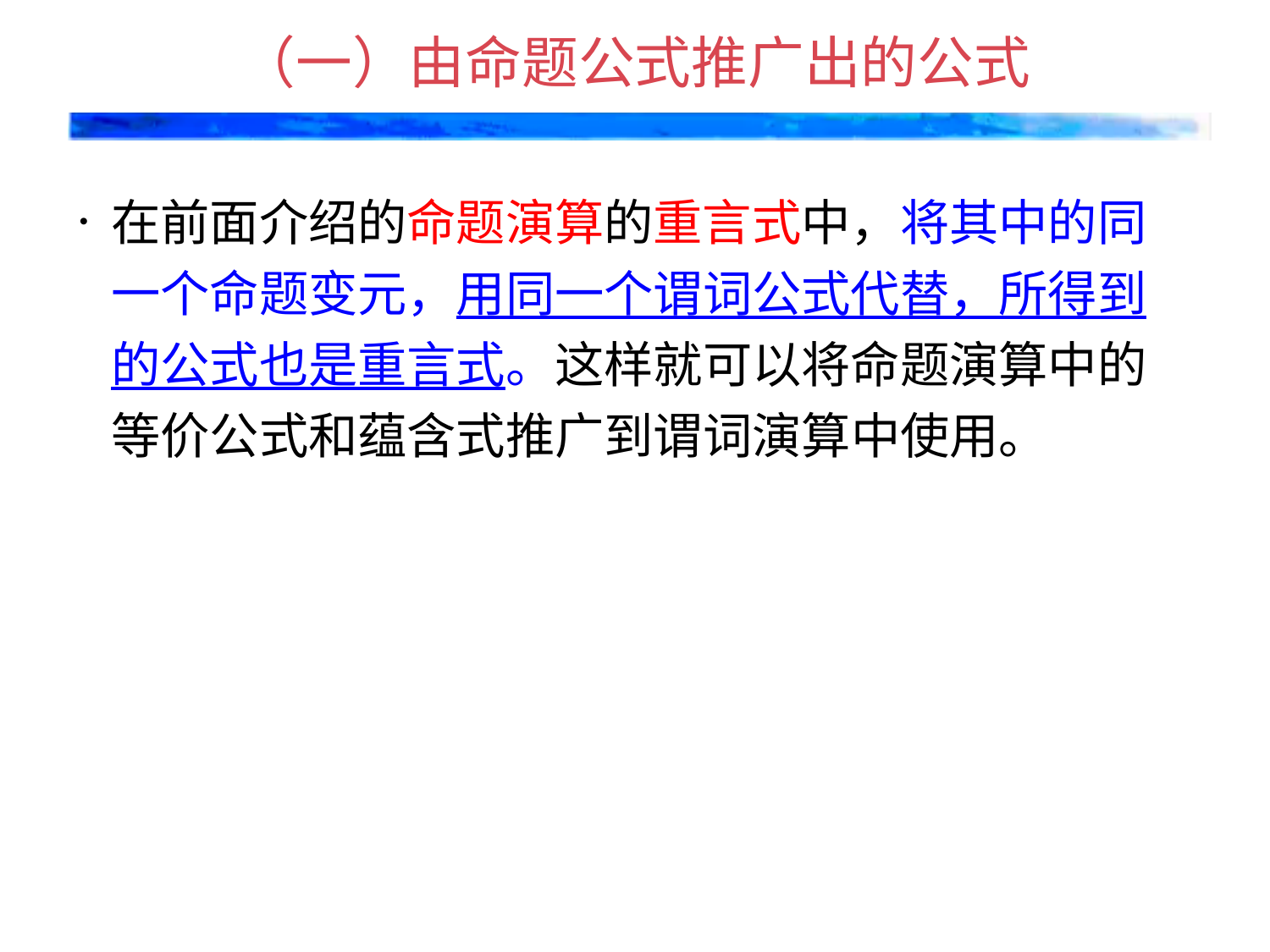

# （一）由命题公式推广出的公式
在前面介绍的命题演算的重言式中，将其中的同一个命题变元，用同一个谓词公式代替，所得到的公式也是重言式。这样就可以将命题演算中的等价公式和蕴含式推广到谓词演算中使用。